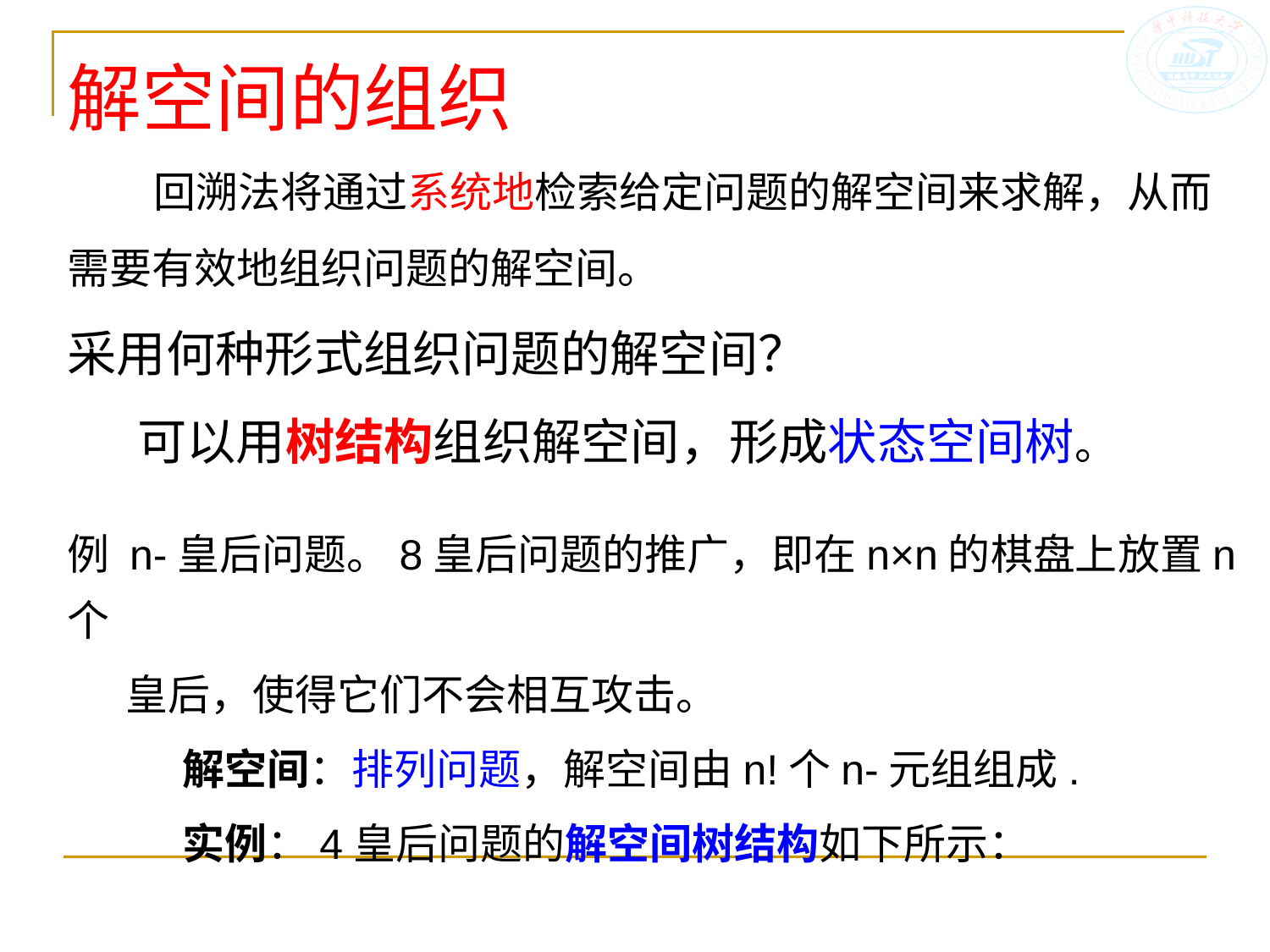

# 解空间的组织 回溯法将通过系统地检索给定问题的解空间来求解，从而需要有效地组织问题的解空间。 采用何种形式组织问题的解空间？ 可以用树结构组织解空间，形成状态空间树。
例 n-皇后问题。8皇后问题的推广，即在n×n的棋盘上放置n个
     皇后，使得它们不会相互攻击。
           解空间：排列问题，解空间由n!个n-元组组成.
           实例：4皇后问题的解空间树结构如下所示：